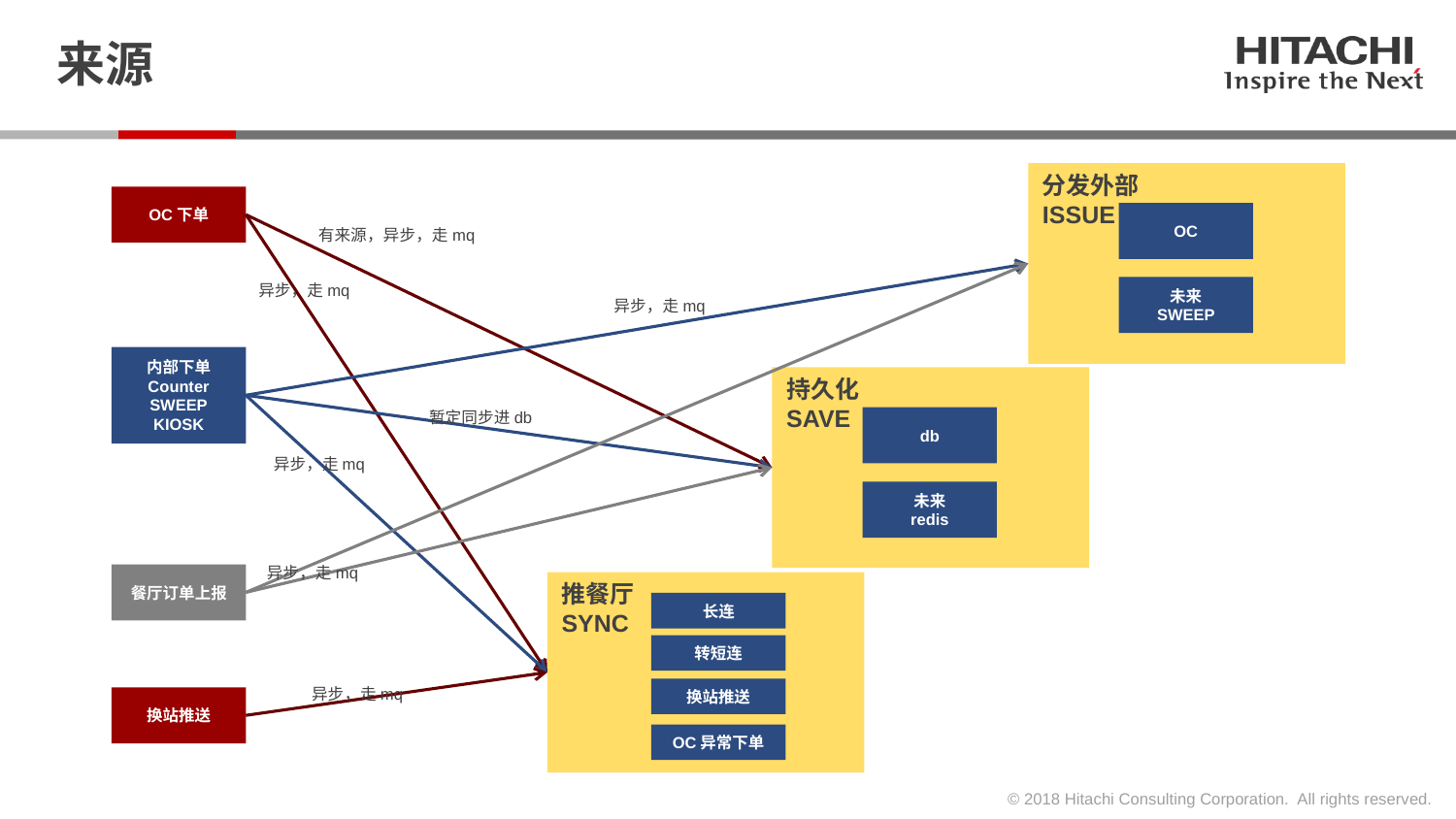

# 来源
分发外部
ISSUE
OC下单
OC
有来源，异步，走mq
异步，走mq
未来
SWEEP
异步，走mq
内部下单
Counter
SWEEP
KIOSK
持久化
SAVE
暂定同步进db
db
异步，走mq
未来
redis
异步，走mq
餐厅订单上报
推餐厅
SYNC
长连
转短连
异步，走mq
换站推送
换站推送
OC异常下单